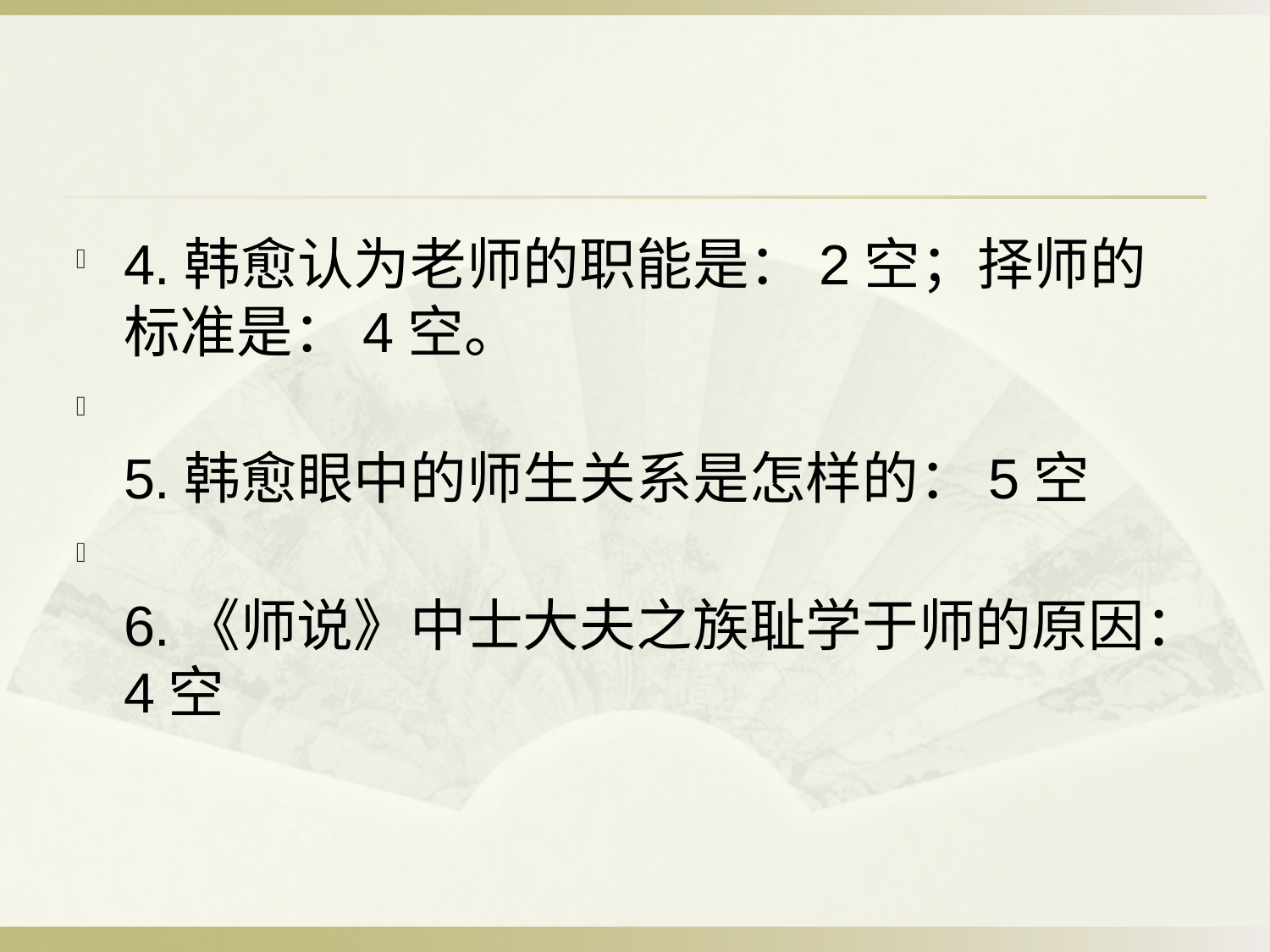

#
4.韩愈认为老师的职能是：2空；择师的标准是：4空。
5.韩愈眼中的师生关系是怎样的：5空
6.《师说》中士大夫之族耻学于师的原因：4空